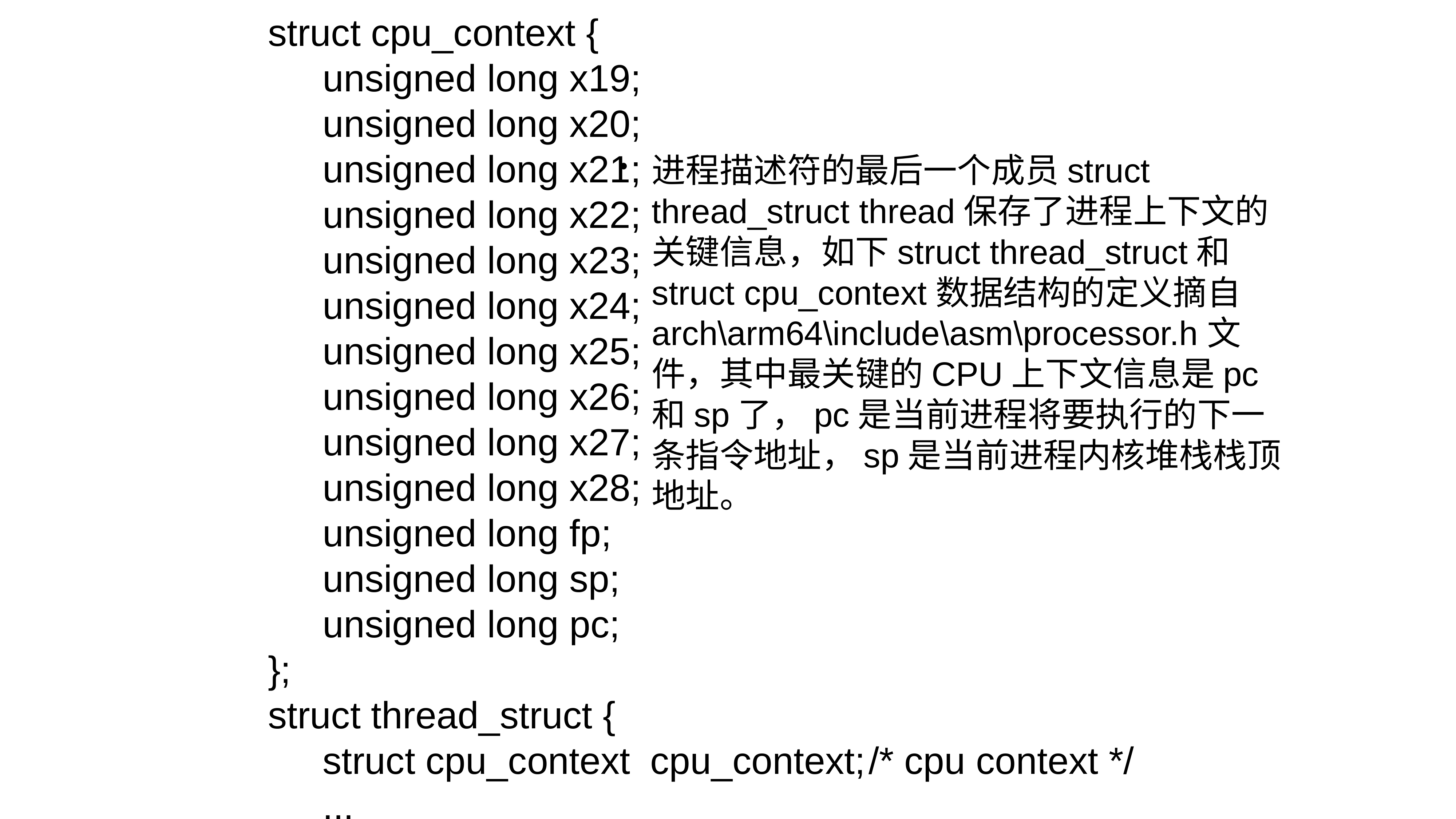

struct cpu_context {
	unsigned long x19;
	unsigned long x20;
	unsigned long x21;
	unsigned long x22;
	unsigned long x23;
	unsigned long x24;
	unsigned long x25;
	unsigned long x26;
	unsigned long x27;
	unsigned long x28;
	unsigned long fp;
	unsigned long sp;
	unsigned long pc;
};
struct thread_struct {
	struct cpu_context	cpu_context;	/* cpu context */
	...
进程描述符的最后一个成员struct thread_struct thread保存了进程上下文的关键信息，如下struct thread_struct和struct cpu_context数据结构的定义摘自arch\arm64\include\asm\processor.h文件，其中最关键的CPU上下文信息是pc和sp了，pc是当前进程将要执行的下一条指令地址，sp是当前进程内核堆栈栈顶地址。